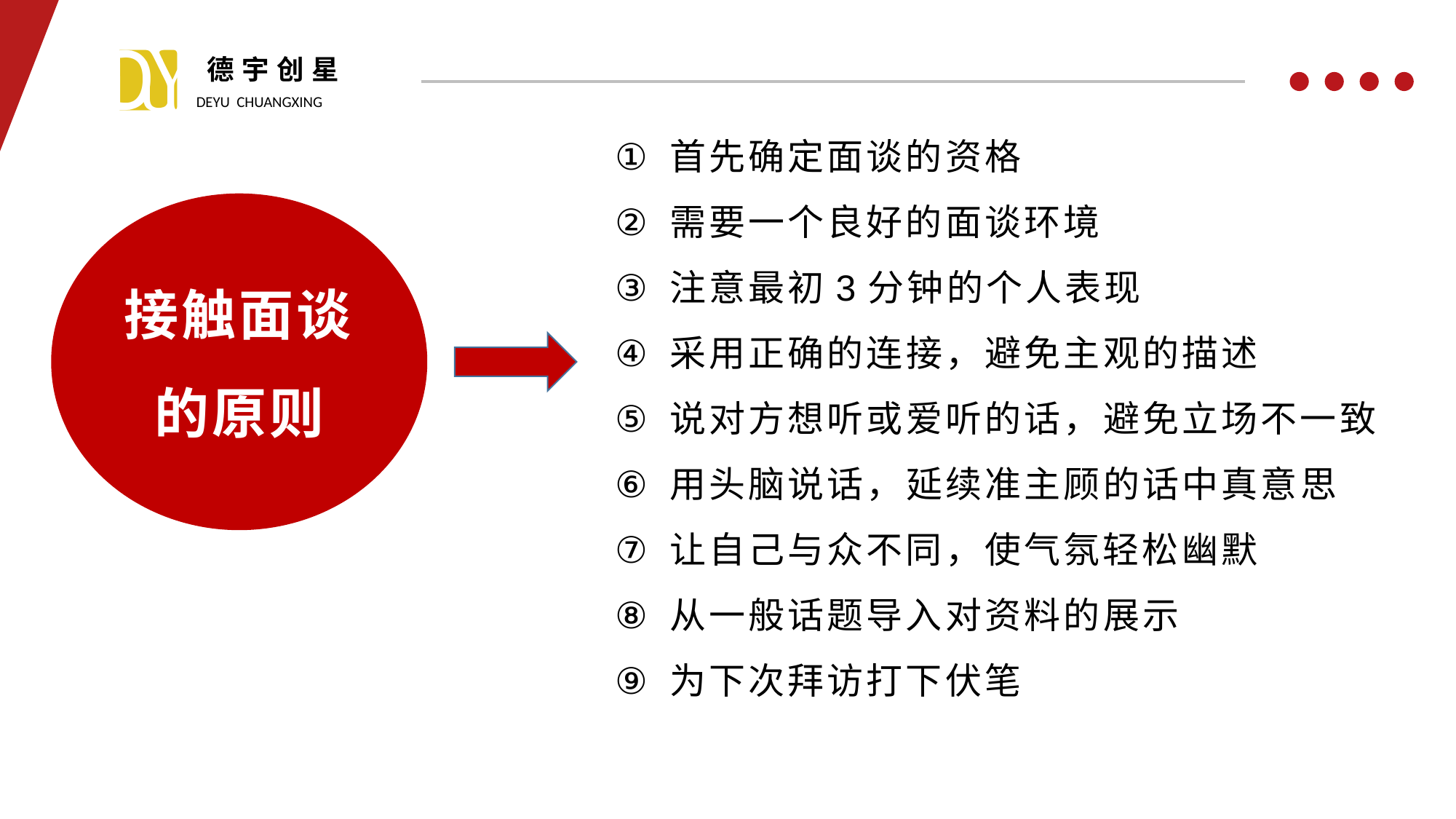

首先确定面谈的资格
需要一个良好的面谈环境
注意最初3分钟的个人表现
采用正确的连接，避免主观的描述
说对方想听或爱听的话，避免立场不一致
用头脑说话，延续准主顾的话中真意思
让自己与众不同，使气氛轻松幽默
从一般话题导入对资料的展示
为下次拜访打下伏笔
接触面谈的原则